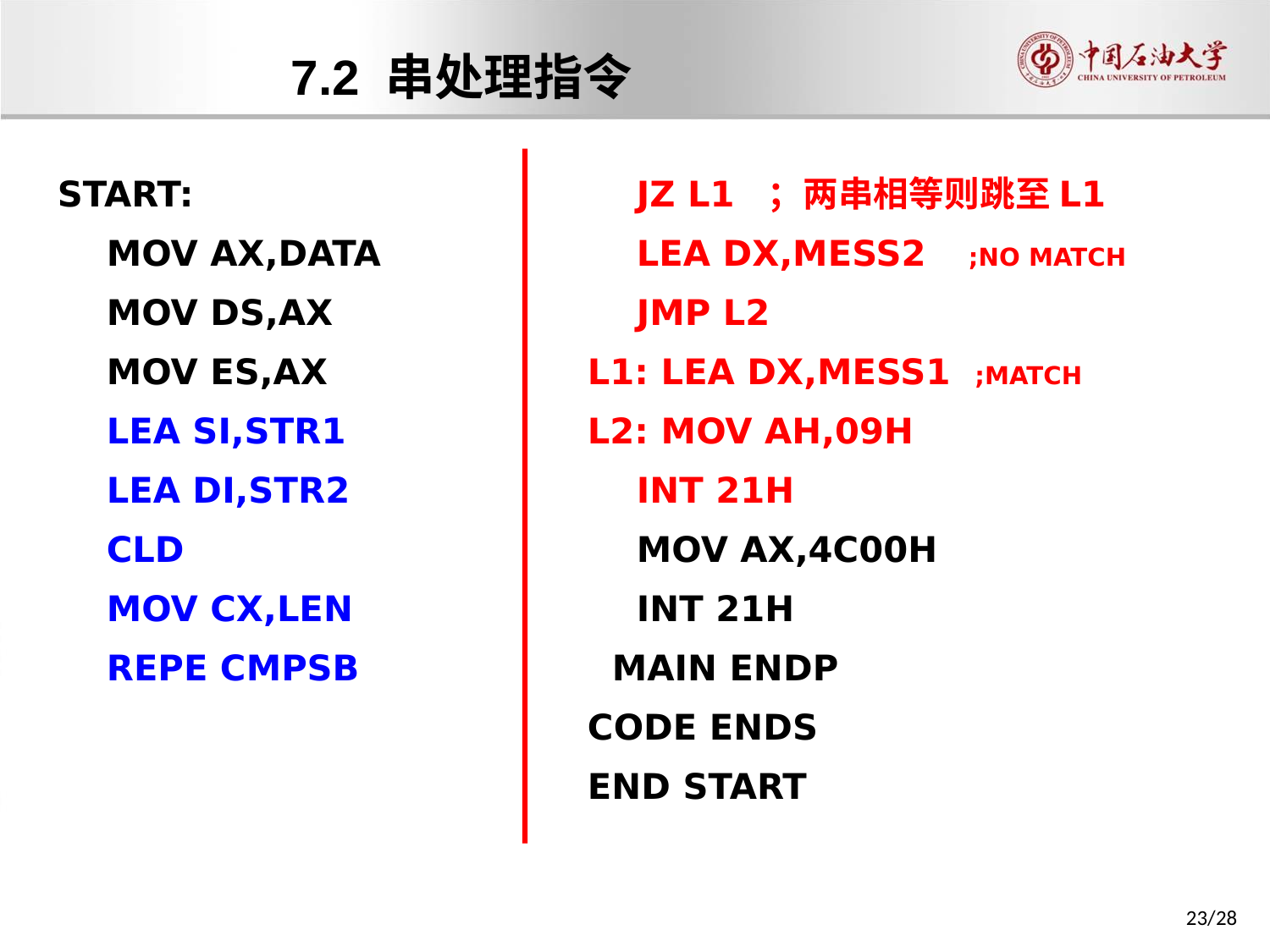

7.2 串处理指令

START:
    MOV AX,DATA
    MOV DS,AX
    MOV ES,AX
    LEA SI,STR1
    LEA DI,STR2
    CLD
    MOV CX,LEN
    REPE CMPSB

    JZ L1  ；两串相等则跳至L1
    LEA DX,MESS2	;NO MATCH
    JMP L2
L1: LEA DX,MESS1  ;MATCH
L2: MOV AH,09H
    INT 21H
    MOV AX,4C00H
    INT 21H
  MAIN ENDP
CODE ENDS
END START
23/28